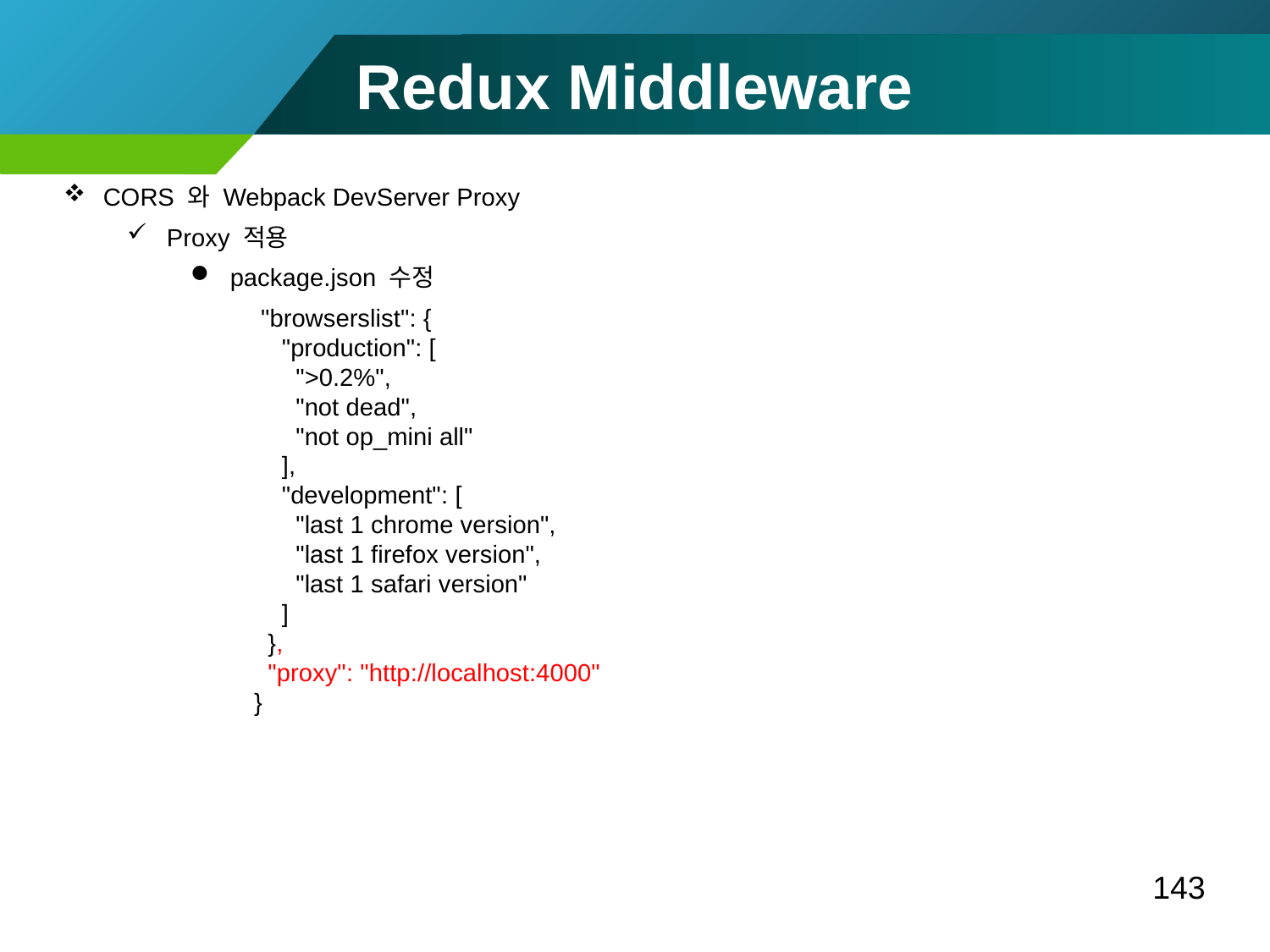

Redux Middleware
CORS 와 Webpack DevServer Proxy
Proxy 적용
package.json 수정
 "browserslist": {
    "production": [
      ">0.2%",
      "not dead",
      "not op_mini all"
    ],
    "development": [
      "last 1 chrome version",
      "last 1 firefox version",
      "last 1 safari version"
    ]
  },
  "proxy": "http://localhost:4000"
}
143